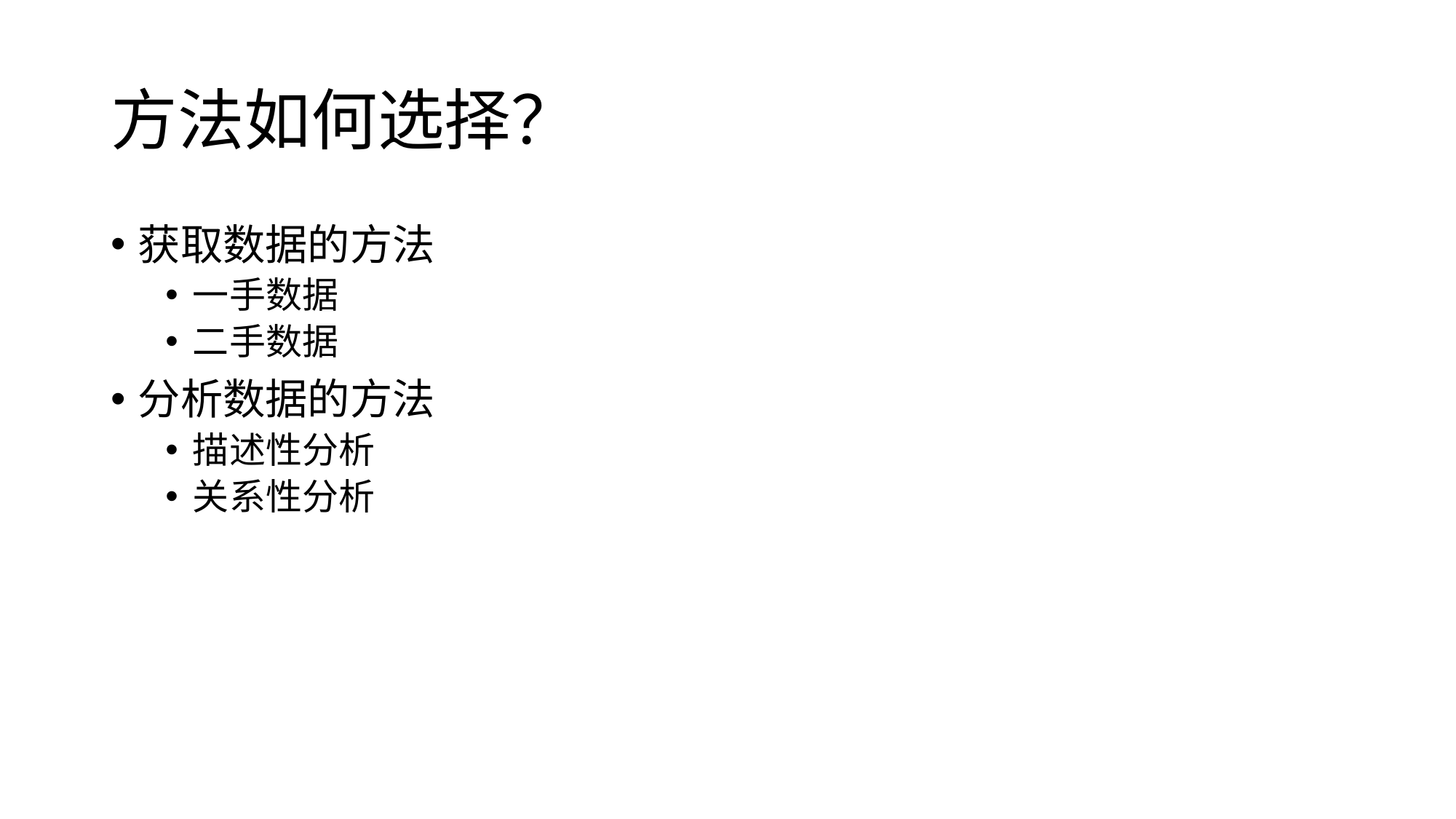

# 方法如何选择？
获取数据的方法
一手数据
二手数据
分析数据的方法
描述性分析
关系性分析